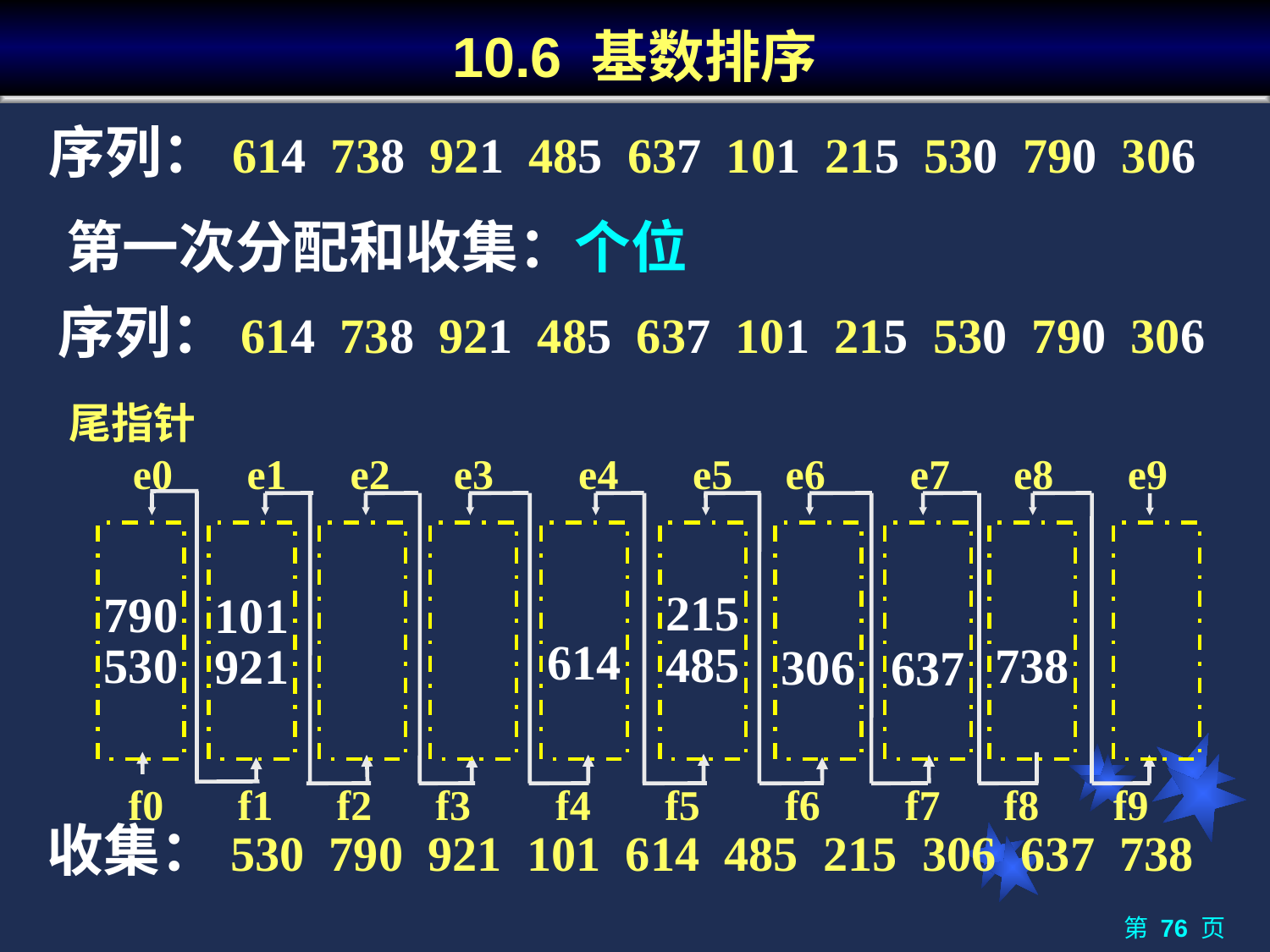

# 10.6 基数排序
序列：614  738  921  485  637  101  215  530  790  306
第一次分配和收集：个位
序列：614  738  921  485  637  101  215  530  790  306
尾指针
      e0       e1      e2      e3        e4       e5     e6        e7      e8       e9

215
790
101
614
485
738
530
921
306
637

      f0       f1      f2      f3        f4       f5        f6        f7      f8       f9

收集：530  790  921  101  614  485  215  306  637  738
第 76 页